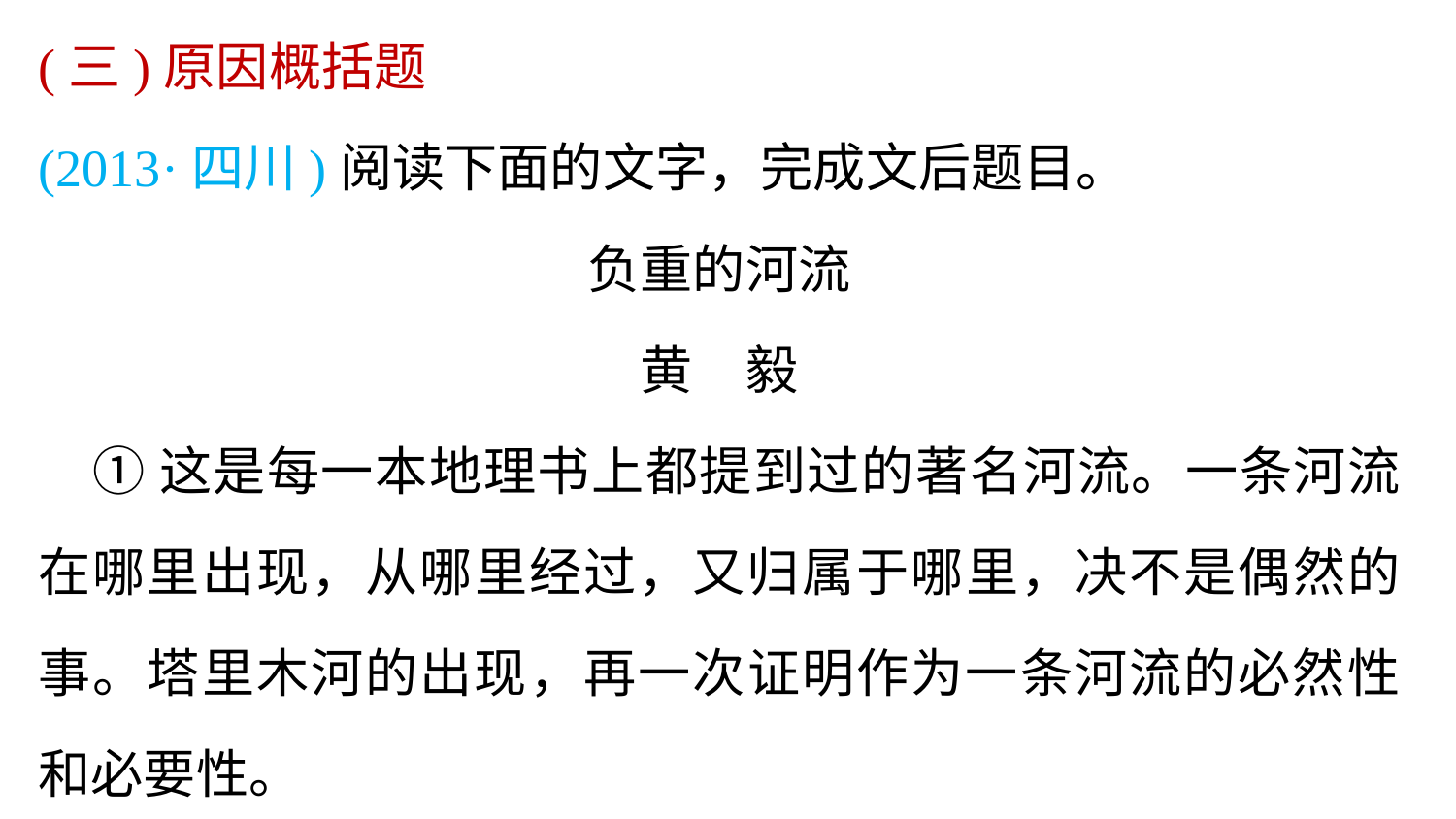

(三)原因概括题
(2013·四川)阅读下面的文字，完成文后题目。
负重的河流
黄　毅
    ①这是每一本地理书上都提到过的著名河流。一条河流在哪里出现，从哪里经过，又归属于哪里，决不是偶然的事。塔里木河的出现，再一次证明作为一条河流的必然性和必要性。